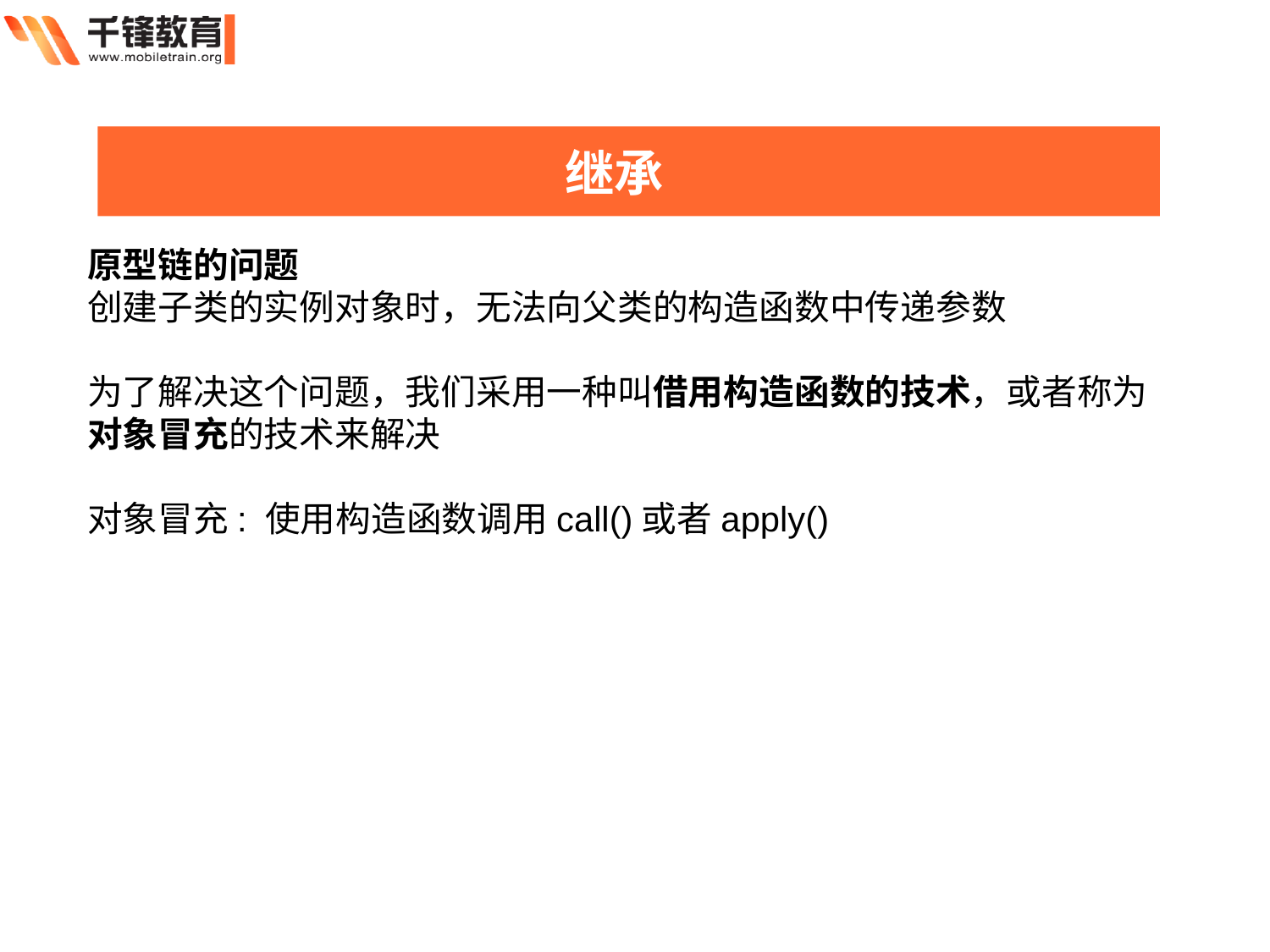

继承
原型链的问题
创建子类的实例对象时，无法向父类的构造函数中传递参数

为了解决这个问题，我们采用一种叫借用构造函数的技术，或者称为对象冒充的技术来解决

对象冒充: 使用构造函数调用call()或者apply()